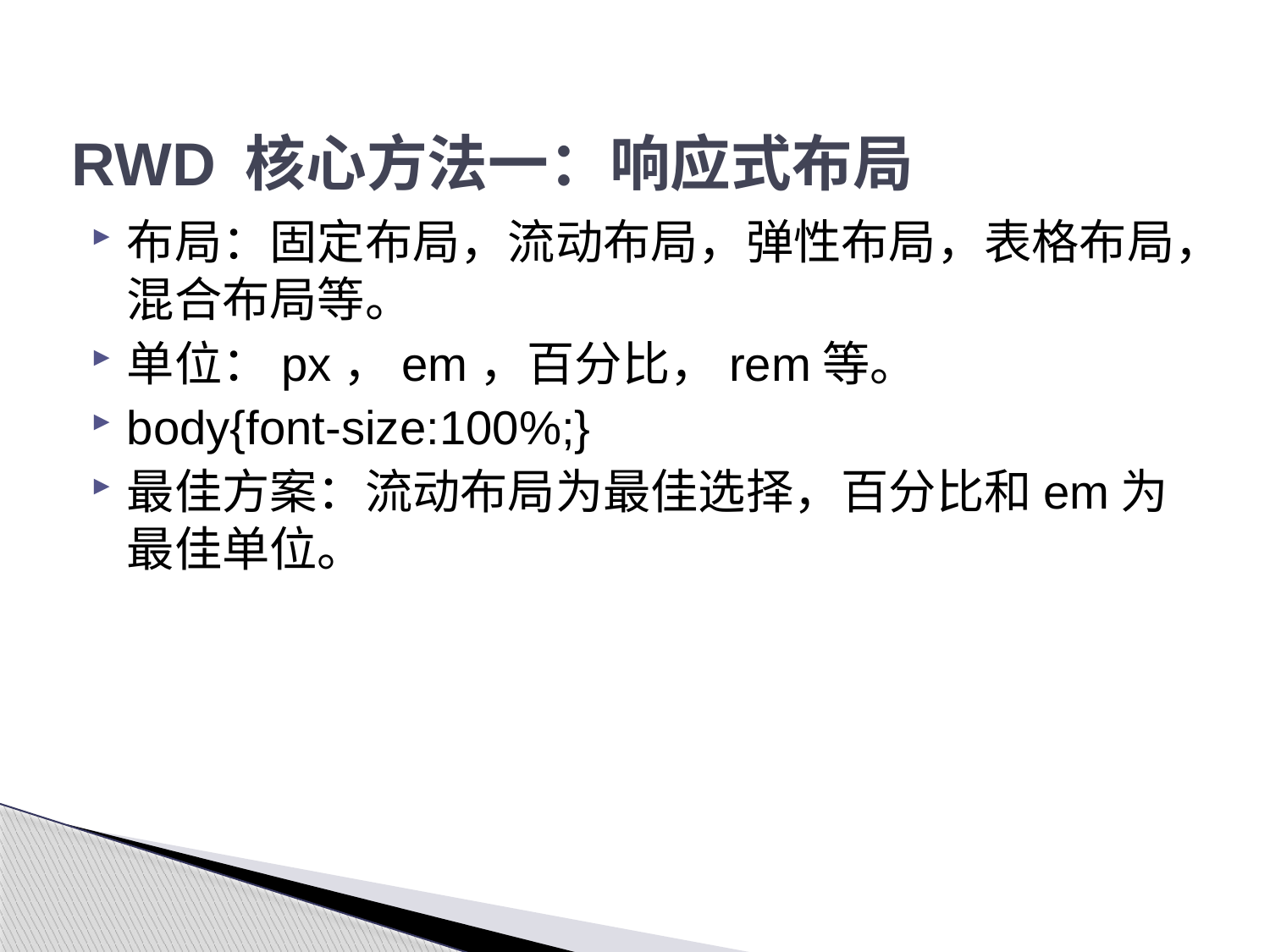

# RWD 核心方法一：响应式布局
布局：固定布局，流动布局，弹性布局，表格布局，混合布局等。
单位：px，em，百分比，rem等。
body{font-size:100%;}
最佳方案：流动布局为最佳选择，百分比和em为最佳单位。